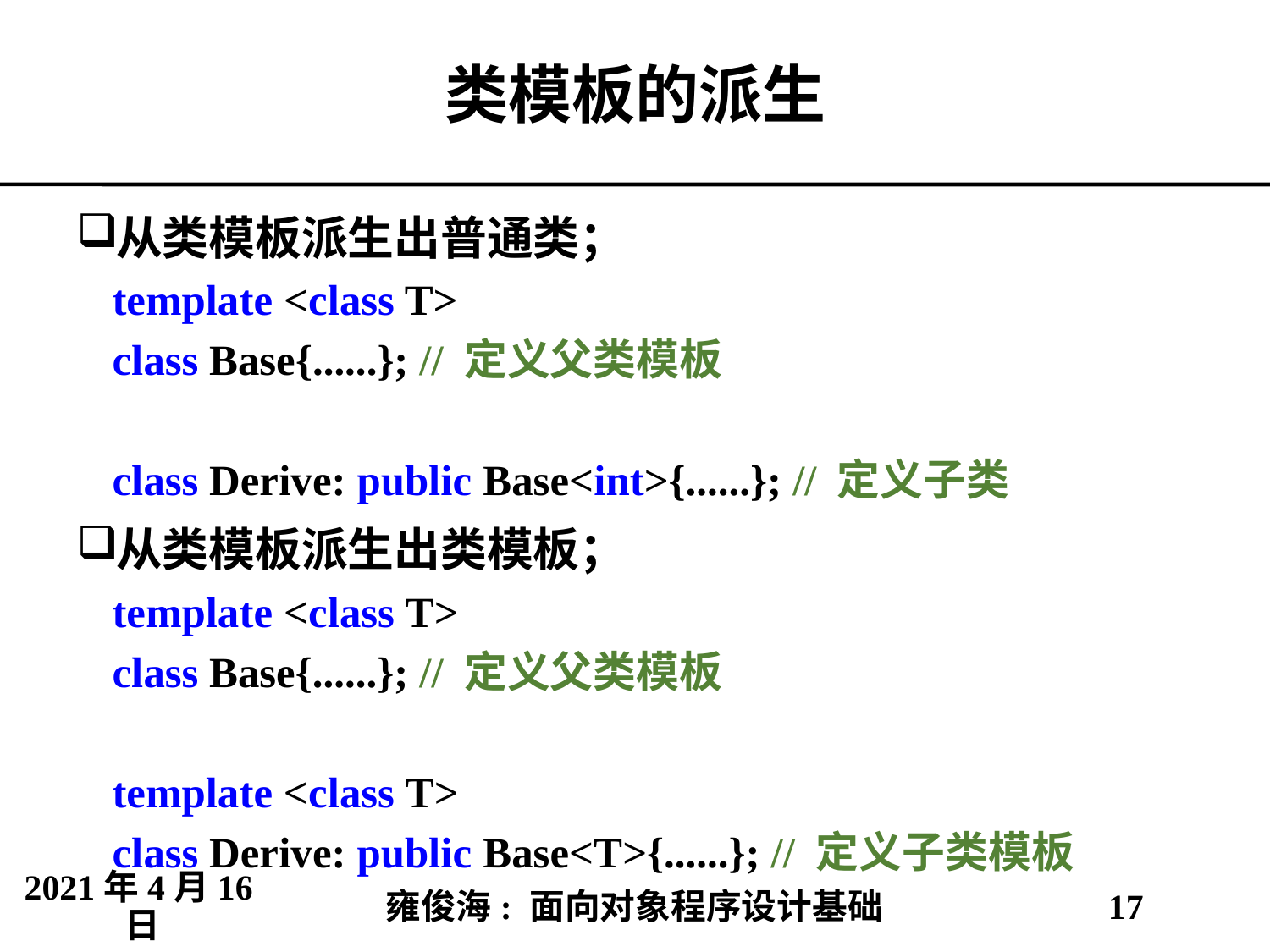

# 类模板的派生

从类模板派生出普通类；
template <class T>
class Base{......}; // 定义父类模板

class Derive: public Base<int>{......}; // 定义子类
从类模板派生出类模板；
template <class T>
class Base{......}; // 定义父类模板

template <class T>
class Derive: public Base<T>{......}; // 定义子类模板
2021年4月16日
雍俊海: 面向对象程序设计基础
17